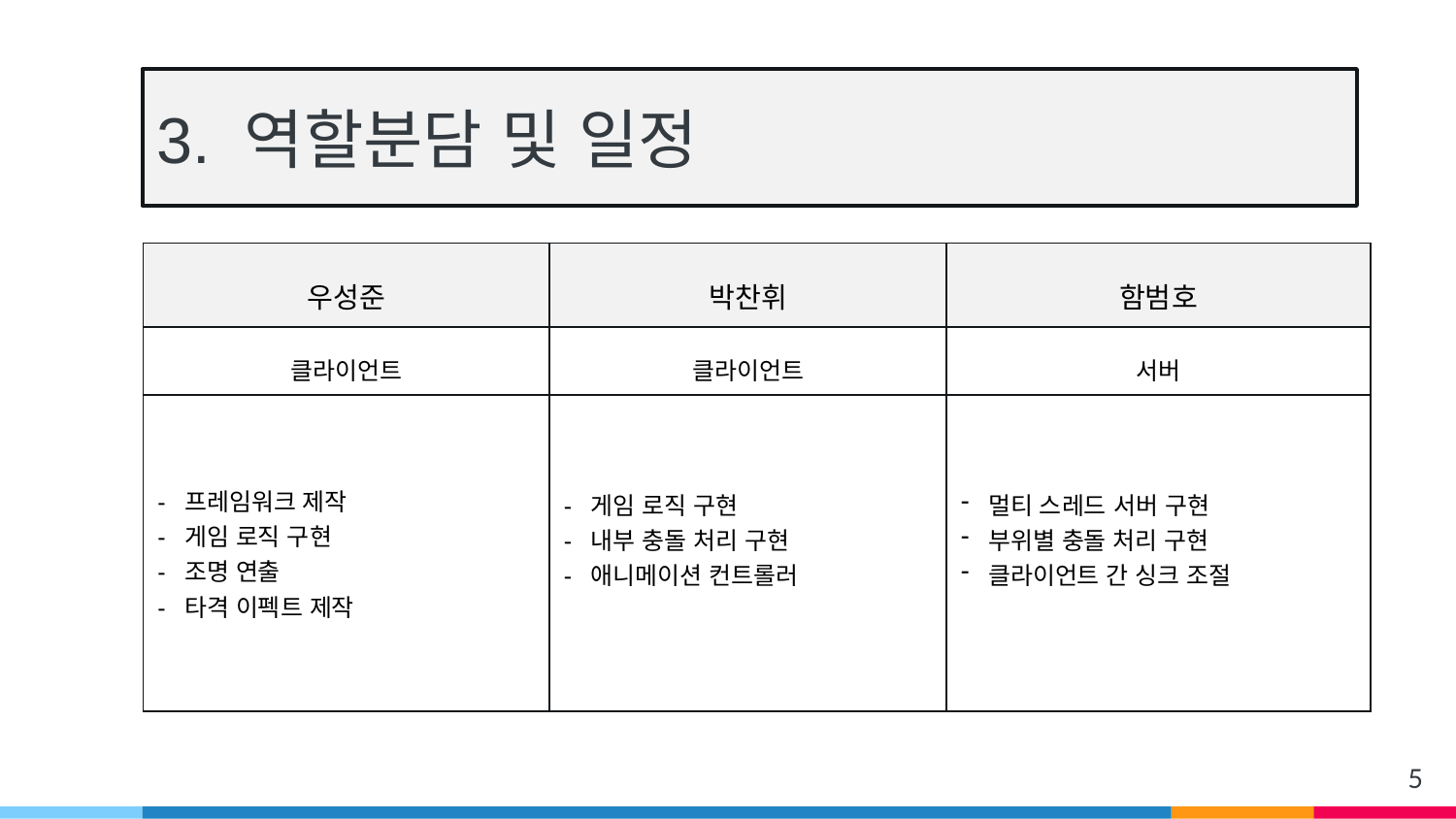

3. 역할분담 및 일정
| 우성준 | 박찬휘 | 함범호 |
| --- | --- | --- |
| 클라이언트 | 클라이언트 | 서버 |
| - 프레임워크 제작 - 게임 로직 구현 - 조명 연출 - 타격 이펙트 제작 | - 게임 로직 구현 - 내부 충돌 처리 구현 - 애니메이션 컨트롤러 | 멀티 스레드 서버 구현 부위별 충돌 처리 구현 클라이언트 간 싱크 조절 |
5